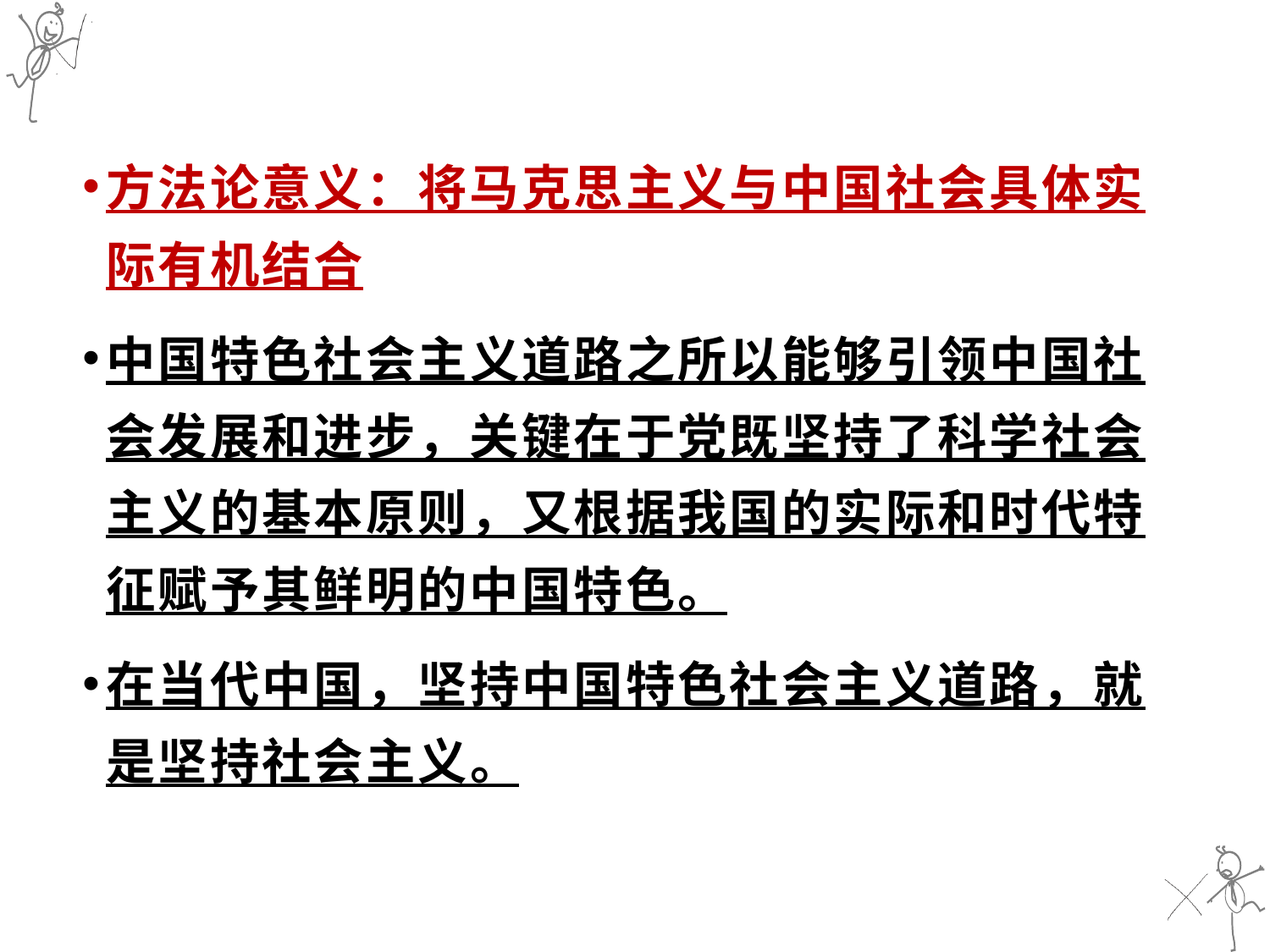

方法论意义：将马克思主义与中国社会具体实际有机结合
中国特色社会主义道路之所以能够引领中国社会发展和进步，关键在于党既坚持了科学社会主义的基本原则，又根据我国的实际和时代特征赋予其鲜明的中国特色。
在当代中国，坚持中国特色社会主义道路，就是坚持社会主义。